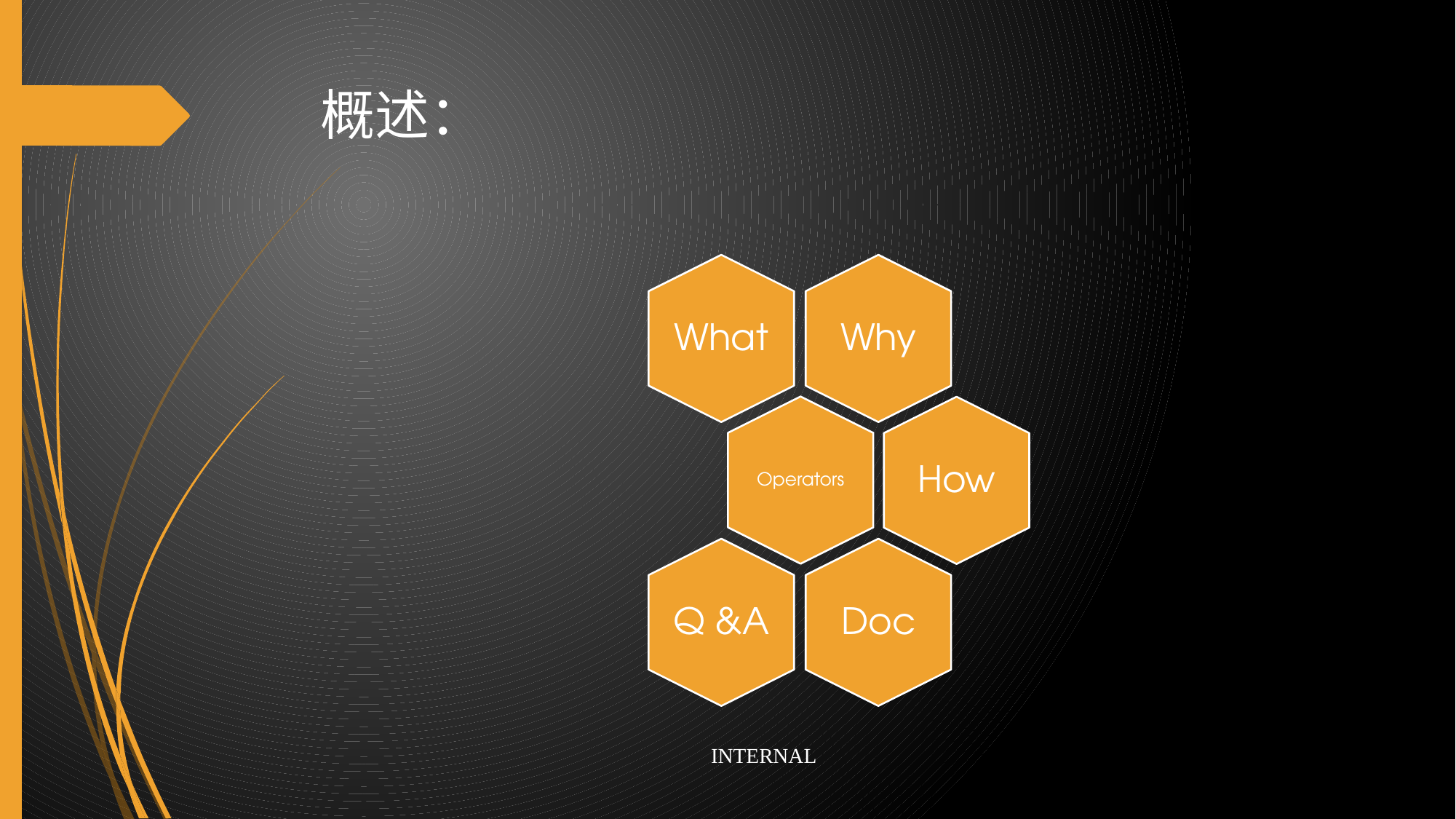

# 概述：
Why

What
Operators

How
Doc

Q &A
INTERNAL